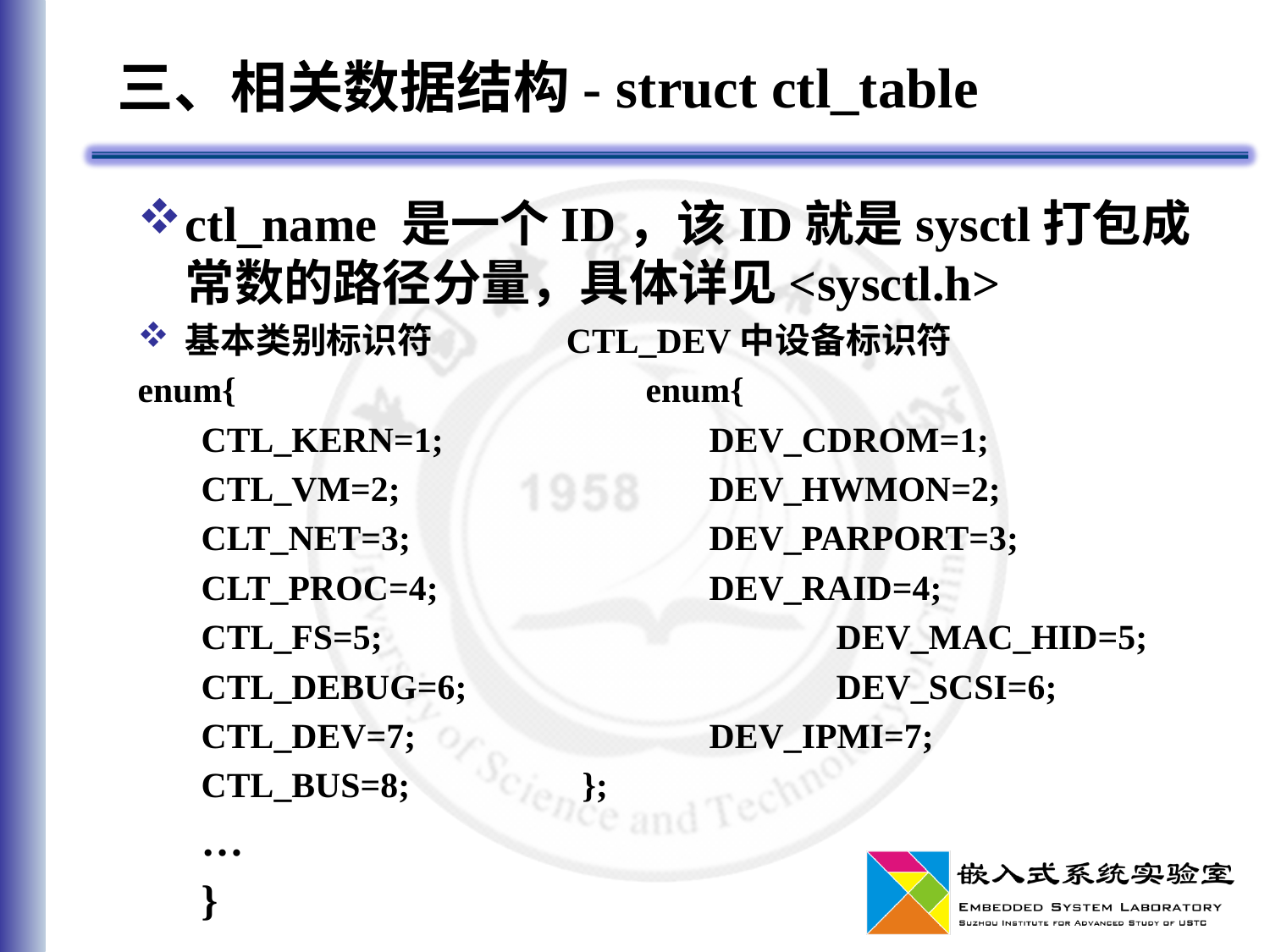

# 三、相关数据结构- struct ctl_table
ctl_name 是一个ID，该ID就是sysctl打包成常数的路径分量，具体详见<sysctl.h>
基本类别标识符		CTL_DEV中设备标识符
enum{				enum{
CTL_KERN=1;			DEV_CDROM=1;
CTL_VM=2;			DEV_HWMON=2;
CLT_NET=3;			DEV_PARPORT=3;
CLT_PROC=4;			DEV_RAID=4;
CTL_FS=5;				DEV_MAC_HID=5;
CTL_DEBUG=6;			DEV_SCSI=6;
CTL_DEV=7;			DEV_IPMI=7;
CTL_BUS=8;		};
…
}